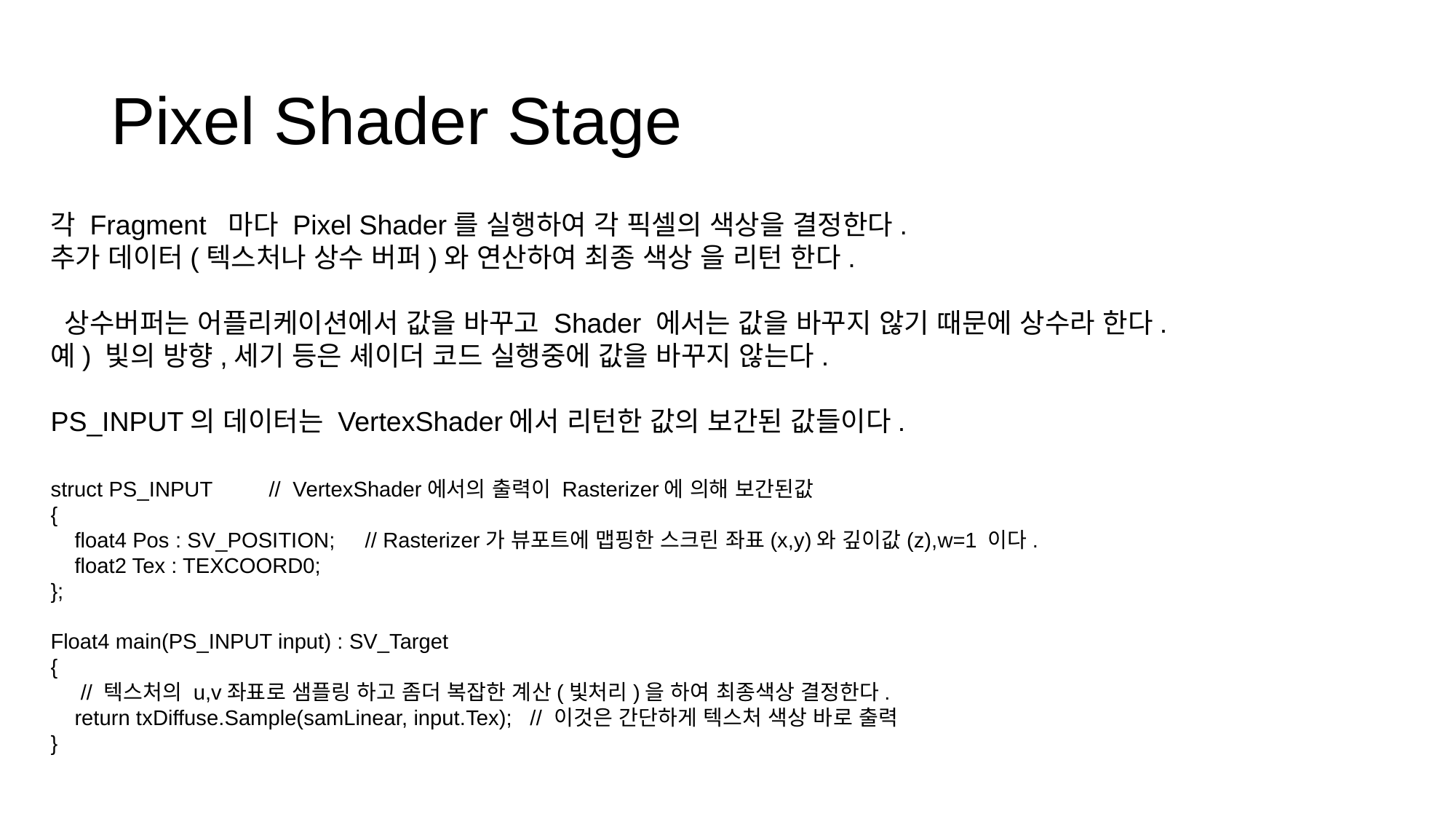

# Pixel Shader Stage
각 Fragment  마다 Pixel Shader를 실행하여 각 픽셀의 색상을 결정한다.
추가 데이터(텍스처나 상수 버퍼)와 연산하여 최종 색상 을 리턴 한다.

 상수버퍼는 어플리케이션에서 값을 바꾸고 Shader 에서는 값을 바꾸지 않기 때문에 상수라 한다.
예) 빛의 방향,세기 등은 셰이더 코드 실행중에 값을 바꾸지 않는다.

PS_INPUT의 데이터는 VertexShader에서 리턴한 값의 보간된 값들이다.
struct PS_INPUT	//  VertexShader에서의 출력이 Rasterizer에 의해 보간된값
{
    float4 Pos : SV_POSITION;     // Rasterizer가 뷰포트에 맵핑한 스크린 좌표(x,y)와 깊이값(z),w=1 이다.
    float2 Tex : TEXCOORD0;
};

Float4 main(PS_INPUT input) : SV_Target
{
     // 텍스처의 u,v좌표로 샘플링 하고 좀더 복잡한 계산(빛처리)을 하여 최종색상 결정한다.
    return txDiffuse.Sample(samLinear, input.Tex);   // 이것은 간단하게 텍스처 색상 바로 출력
}